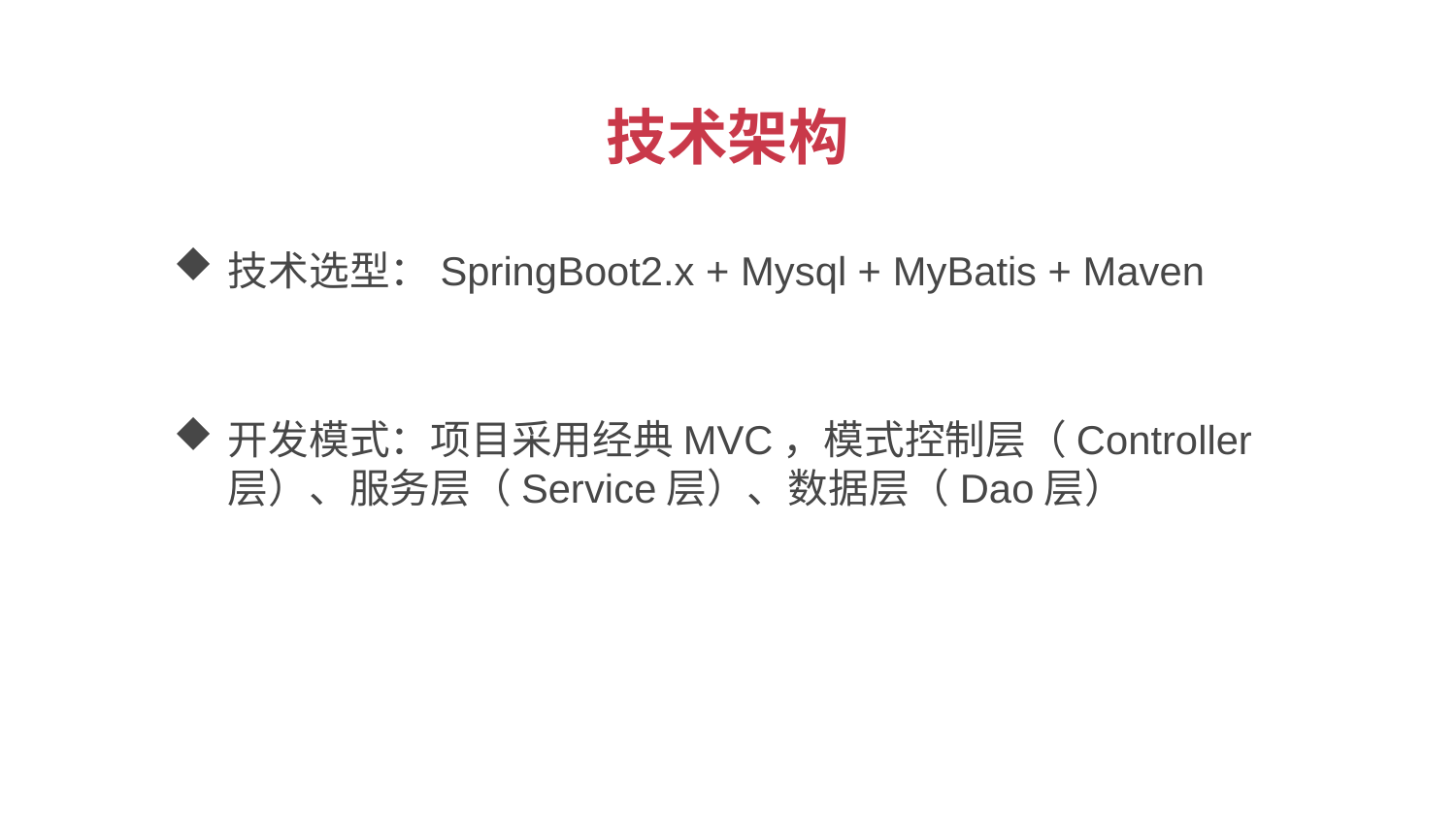

技术架构
技术选型：SpringBoot2.x + Mysql + MyBatis + Maven
开发模式：项目采用经典MVC，模式控制层（Controller层）、服务层（Service层）、数据层（Dao层）